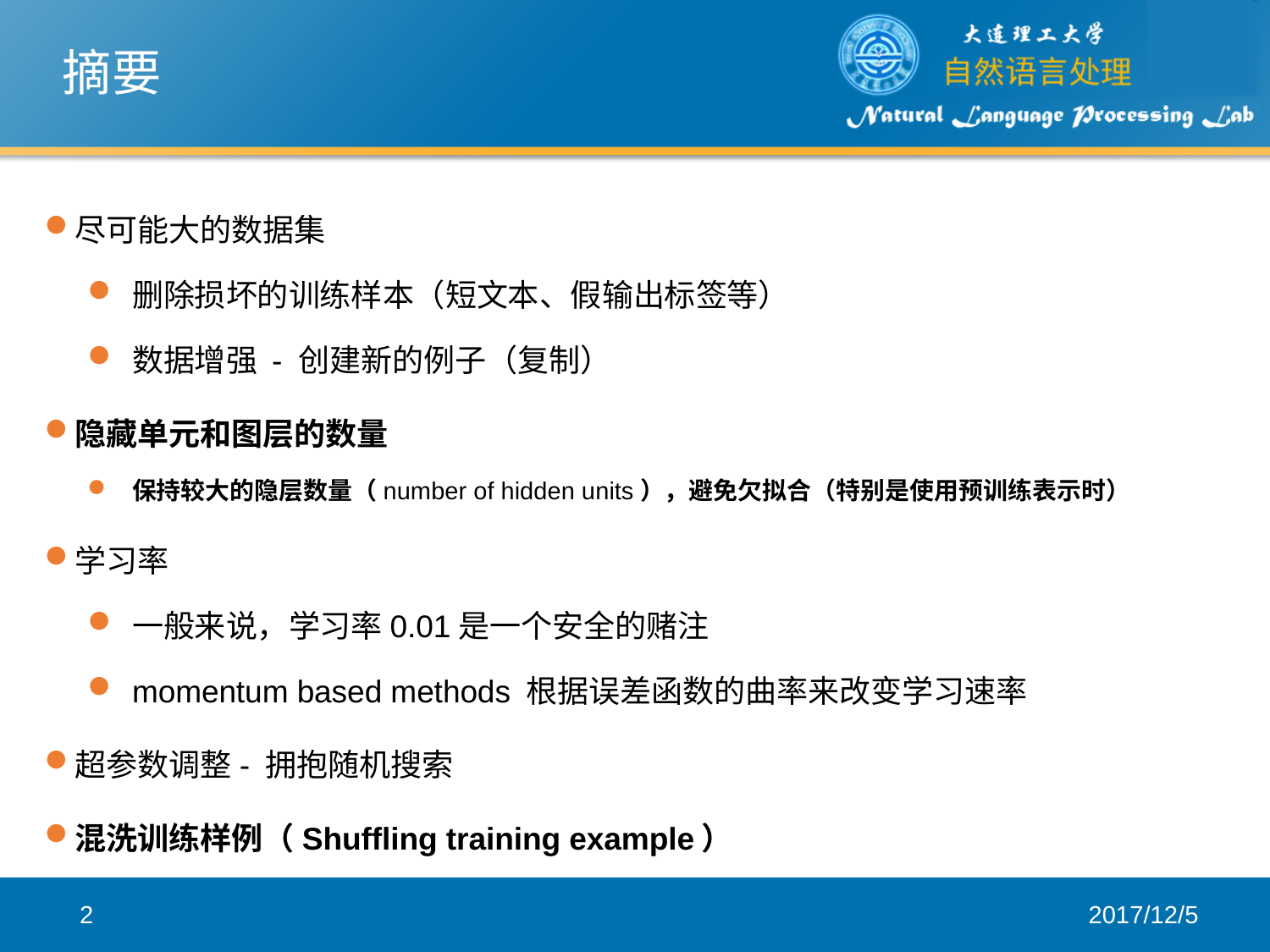

# 摘要
尽可能大的数据集
删除损坏的训练样本（短文本、假输出标签等）
数据增强 - 创建新的例子（复制）
隐藏单元和图层的数量
保持较大的隐层数量（number of hidden units），避免欠拟合（特别是使用预训练表示时）
学习率
一般来说，学习率0.01是一个安全的赌注
momentum based methods 根据误差函数的曲率来改变学习速率
超参数调整- 拥抱随机搜索
混洗训练样例（Shuffling training example）
2
2017/12/5